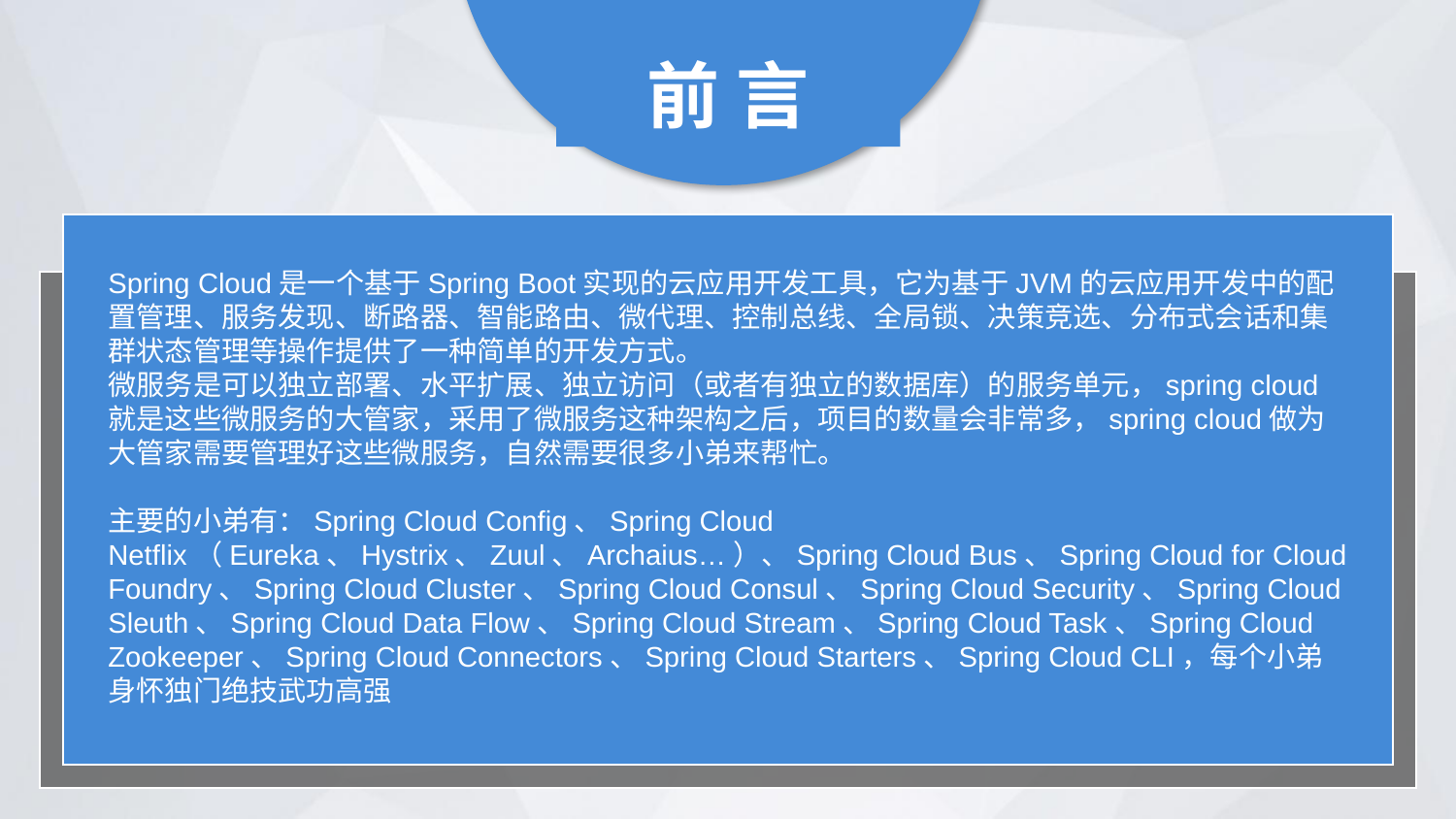

前 言

Spring Cloud是一个基于Spring Boot实现的云应用开发工具，它为基于JVM的云应用开发中的配置管理、服务发现、断路器、智能路由、微代理、控制总线、全局锁、决策竞选、分布式会话和集群状态管理等操作提供了一种简单的开发方式。
微服务是可以独立部署、水平扩展、独立访问（或者有独立的数据库）的服务单元，spring cloud就是这些微服务的大管家，采用了微服务这种架构之后，项目的数量会非常多，spring cloud做为大管家需要管理好这些微服务，自然需要很多小弟来帮忙。

主要的小弟有：Spring Cloud Config、Spring Cloud Netflix（Eureka、Hystrix、Zuul、Archaius…）、Spring Cloud Bus、Spring Cloud for Cloud Foundry、Spring Cloud Cluster、Spring Cloud Consul、Spring Cloud Security、Spring Cloud Sleuth、Spring Cloud Data Flow、Spring Cloud Stream、Spring Cloud Task、Spring Cloud Zookeeper、Spring Cloud Connectors、Spring Cloud Starters、Spring Cloud CLI，每个小弟身怀独门绝技武功高强